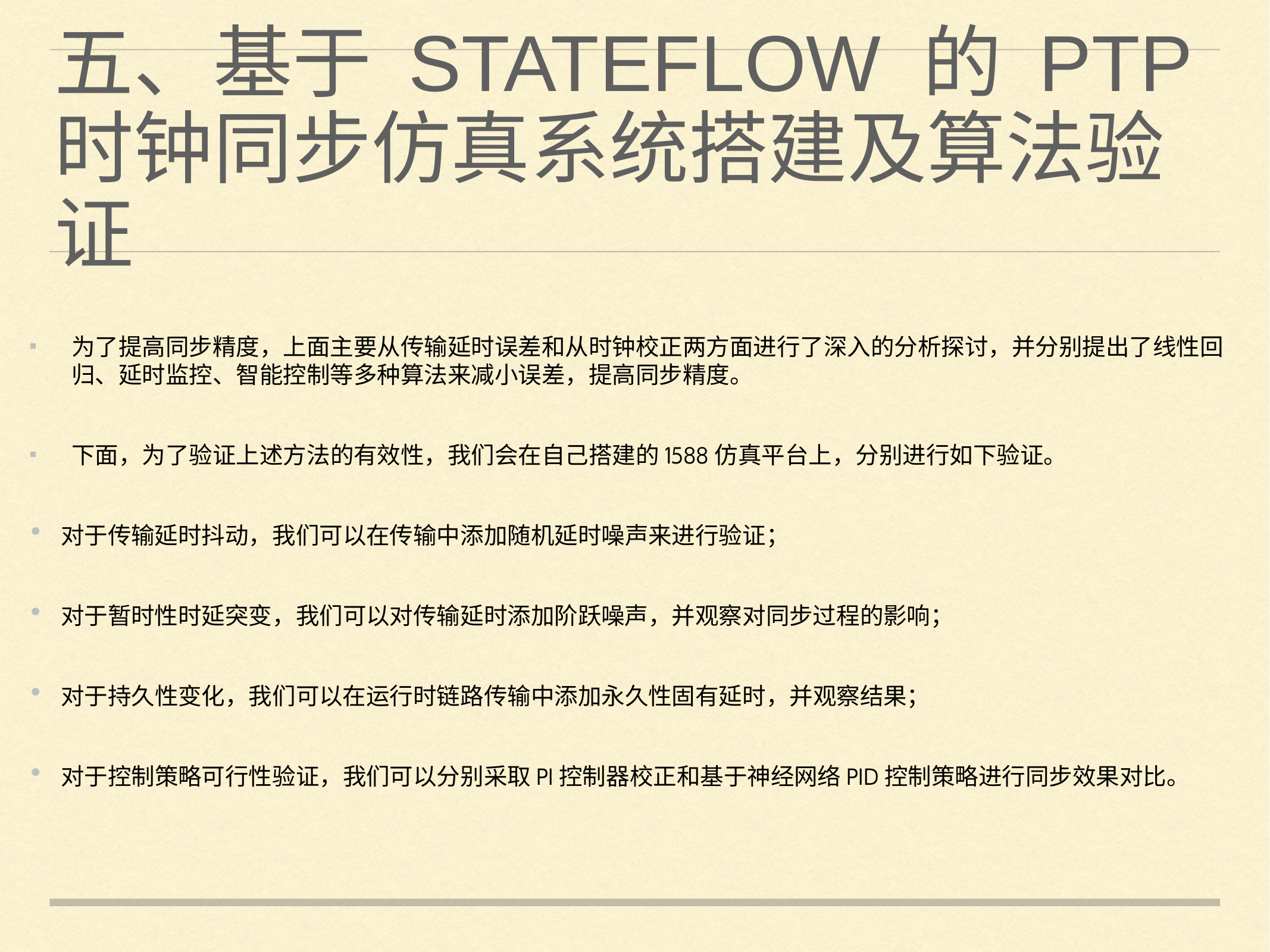

# 五、基于 stateflow 的 PTP 时钟同步仿真系统搭建及算法验证
为了提高同步精度，上面主要从传输延时误差和从时钟校正两方面进行了深入的分析探讨，并分别提出了线性回归、延时监控、智能控制等多种算法来减小误差，提高同步精度。
下面，为了验证上述方法的有效性，我们会在自己搭建的1588仿真平台上，分别进行如下验证。
对于传输延时抖动，我们可以在传输中添加随机延时噪声来进行验证；
对于暂时性时延突变，我们可以对传输延时添加阶跃噪声，并观察对同步过程的影响；
对于持久性变化，我们可以在运行时链路传输中添加永久性固有延时，并观察结果；
对于控制策略可行性验证，我们可以分别采取PI控制器校正和基于神经网络PID控制策略进行同步效果对比。